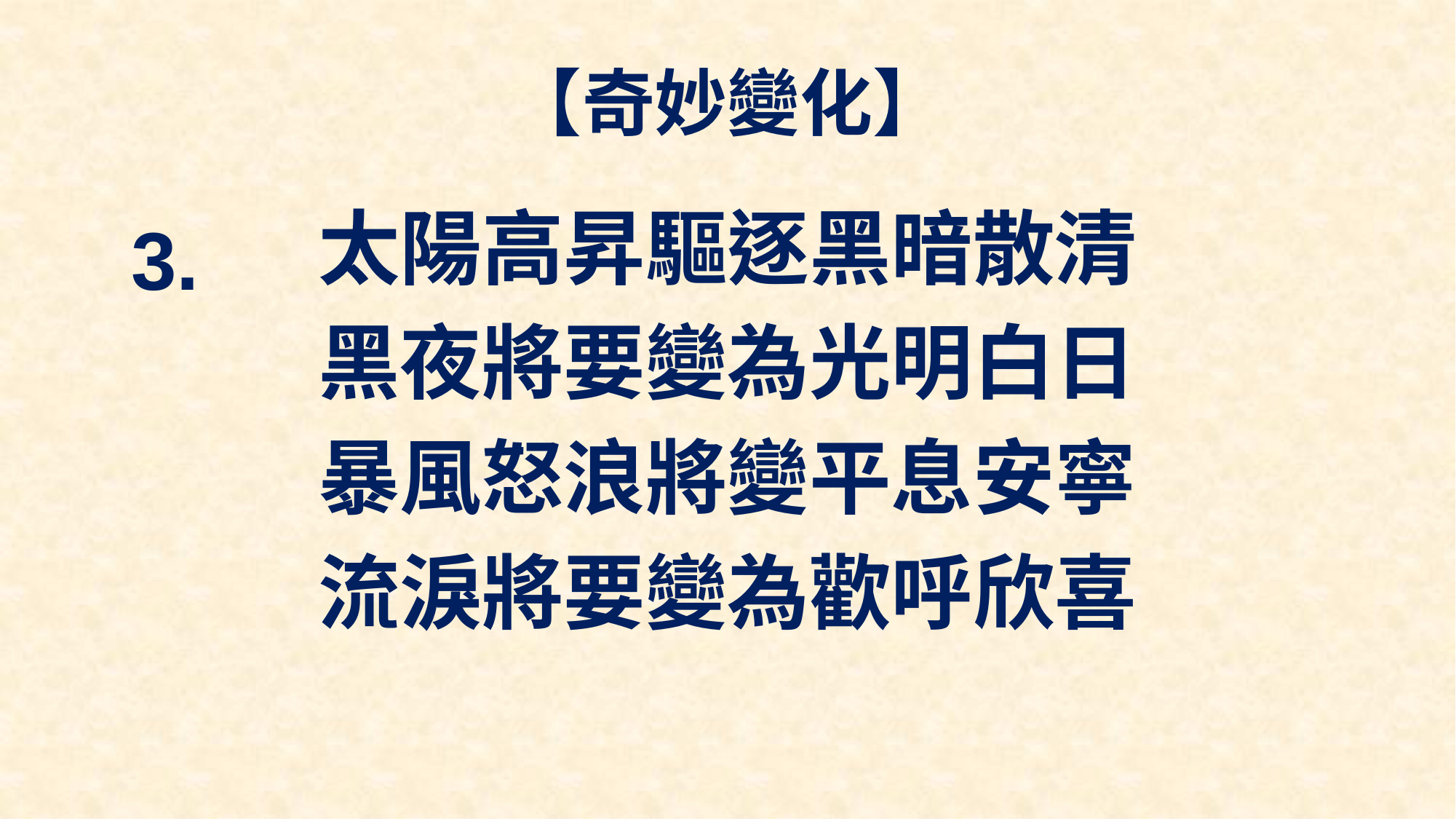

# 【奇妙變化】
太陽高昇驅逐黑暗散清
黑夜將要變為光明白日
暴風怒浪將變平息安寧
流淚將要變為歡呼欣喜
3.